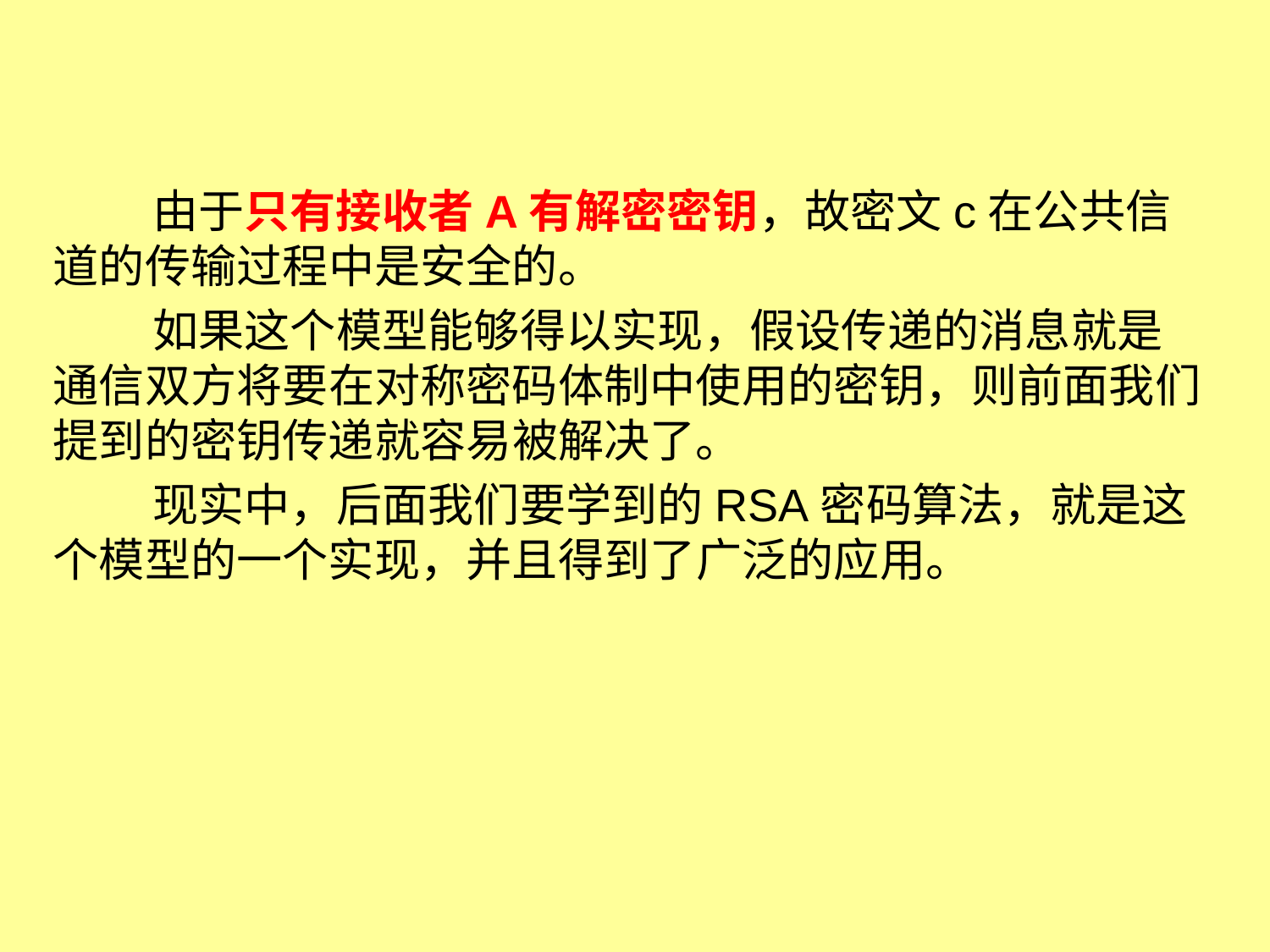

#
由于只有接收者A有解密密钥，故密文c在公共信道的传输过程中是安全的。
如果这个模型能够得以实现，假设传递的消息就是通信双方将要在对称密码体制中使用的密钥，则前面我们提到的密钥传递就容易被解决了。
现实中，后面我们要学到的RSA密码算法，就是这个模型的一个实现，并且得到了广泛的应用。